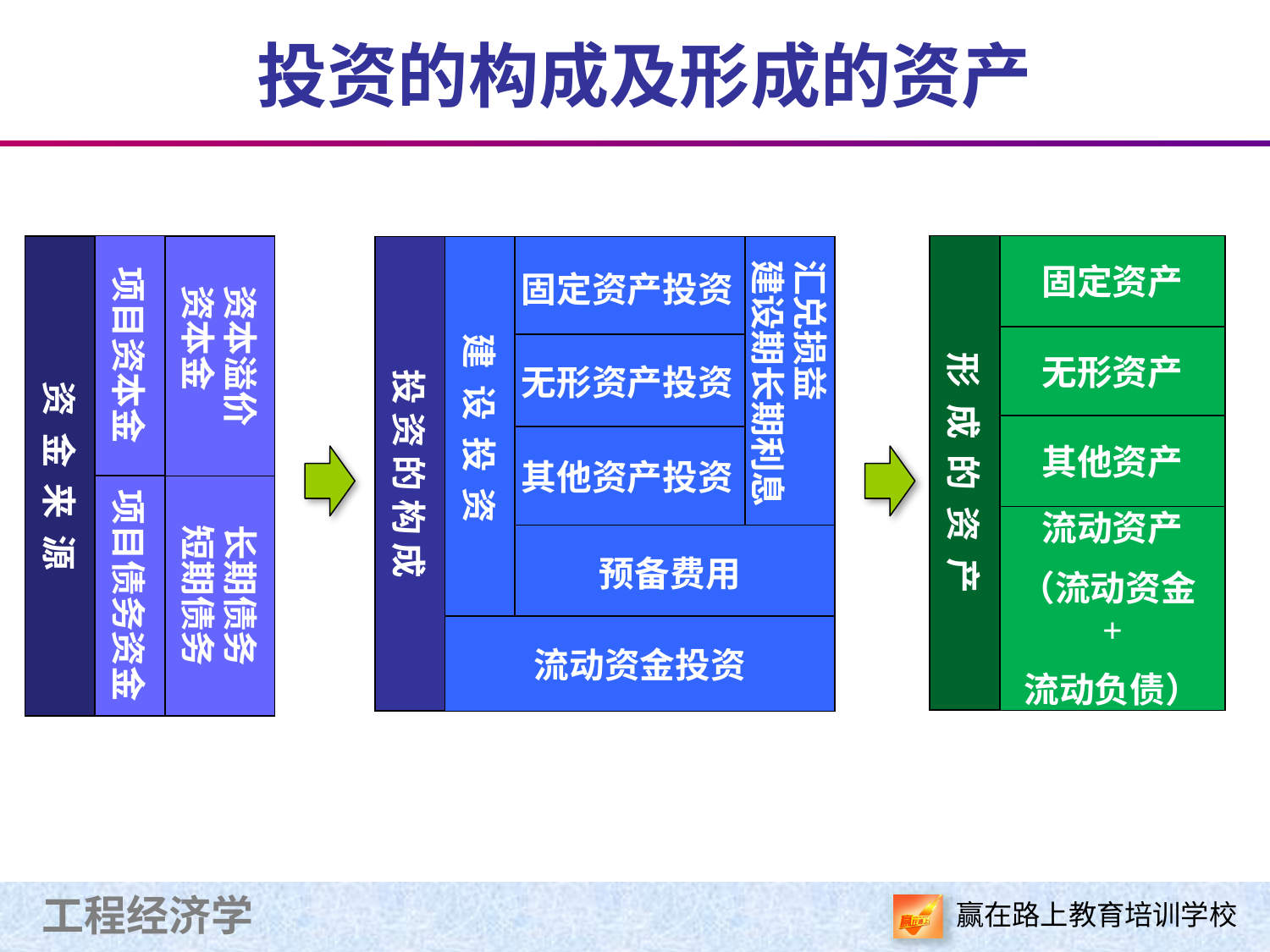

# 投资的构成及形成的资产
项目资本金
资  金  来  源
资本溢价
资本金
项目债务资金
长期债务
短期债务
形  成  的  资  产
固定资产
无形资产
其他资产
流动资产
（流动资金+
流动负债）
投 资 的 构 成
建  设  投  资
固定资产投资
汇兑损益
建设期长期利息
无形资产投资
其他资产投资
预备费用
流动资金投资